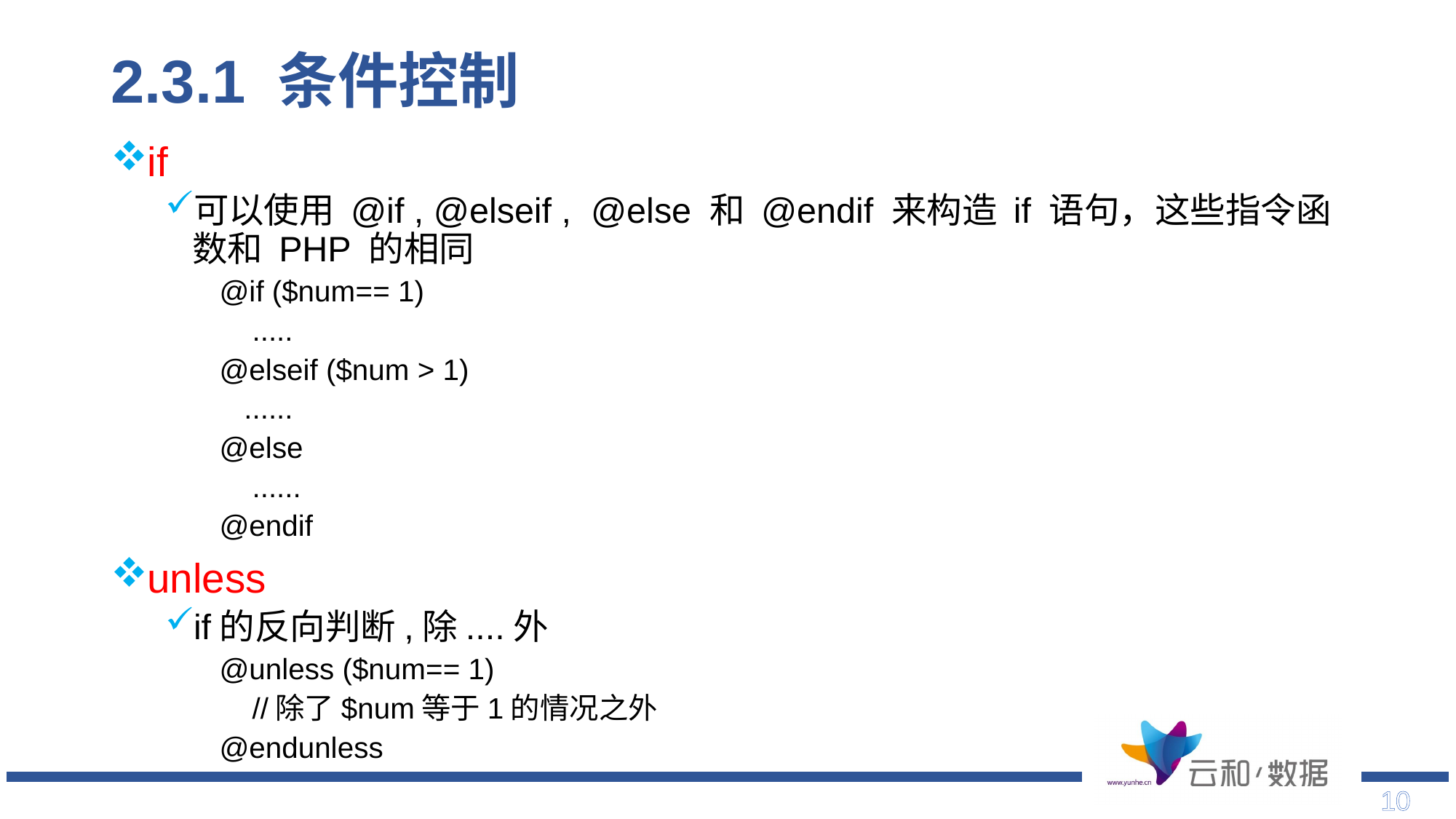

# 2.3.1 条件控制
if
可以使用 @if , @elseif ,  @else 和 @endif 来构造 if 语句，这些指令函数和 PHP 的相同
@if ($num== 1)
    .....
@elseif ($num > 1)
   ......
@else
    ......
@endif
unless
if的反向判断,除....外
@unless ($num== 1)
    //除了$num等于1的情况之外
@endunless